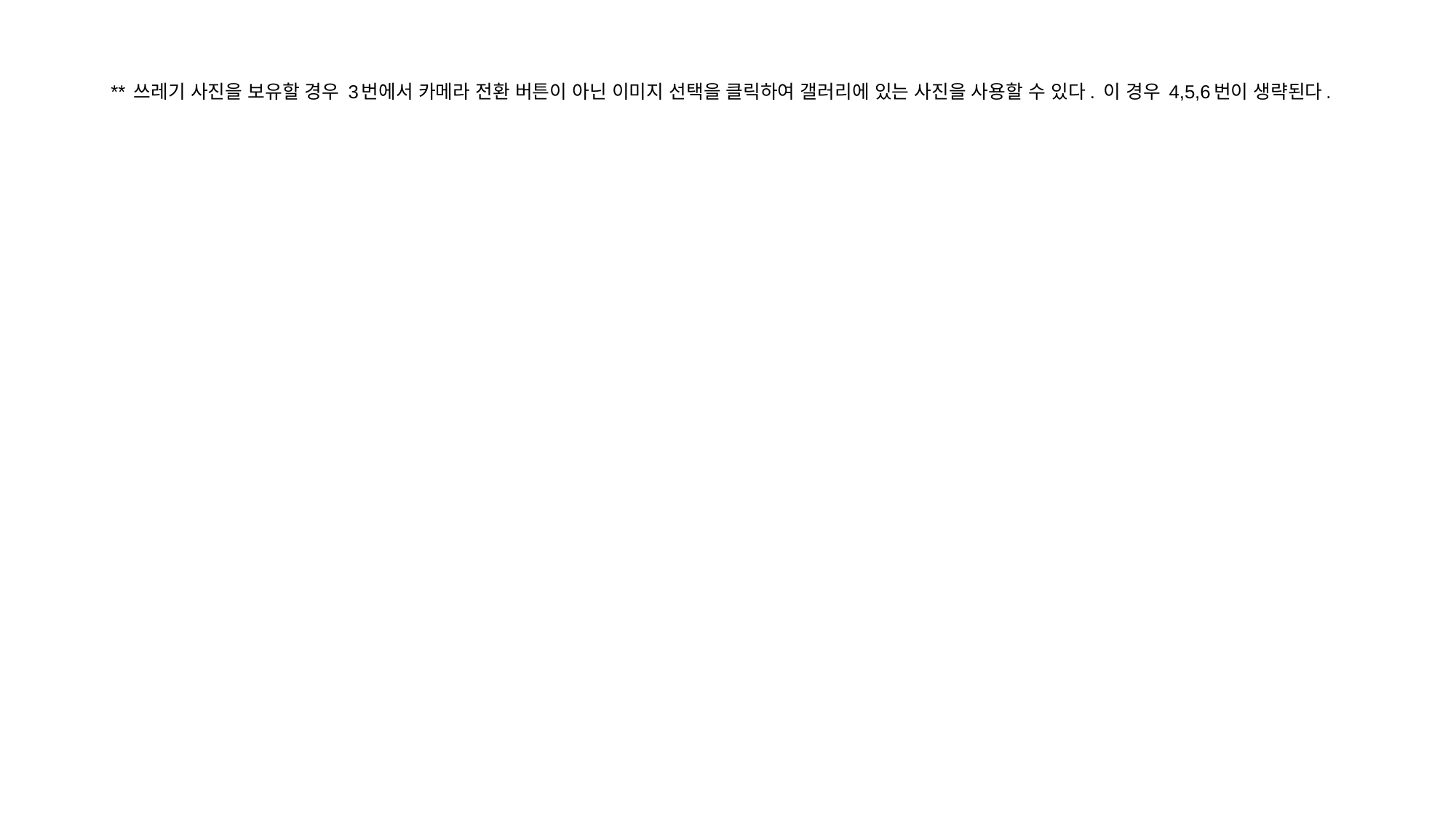

# ** 쓰레기 사진을 보유할 경우 3번에서 카메라 전환 버튼이 아닌 이미지 선택을 클릭하여 갤러리에 있는 사진을 사용할 수 있다. 이 경우 4,5,6번이 생략된다.